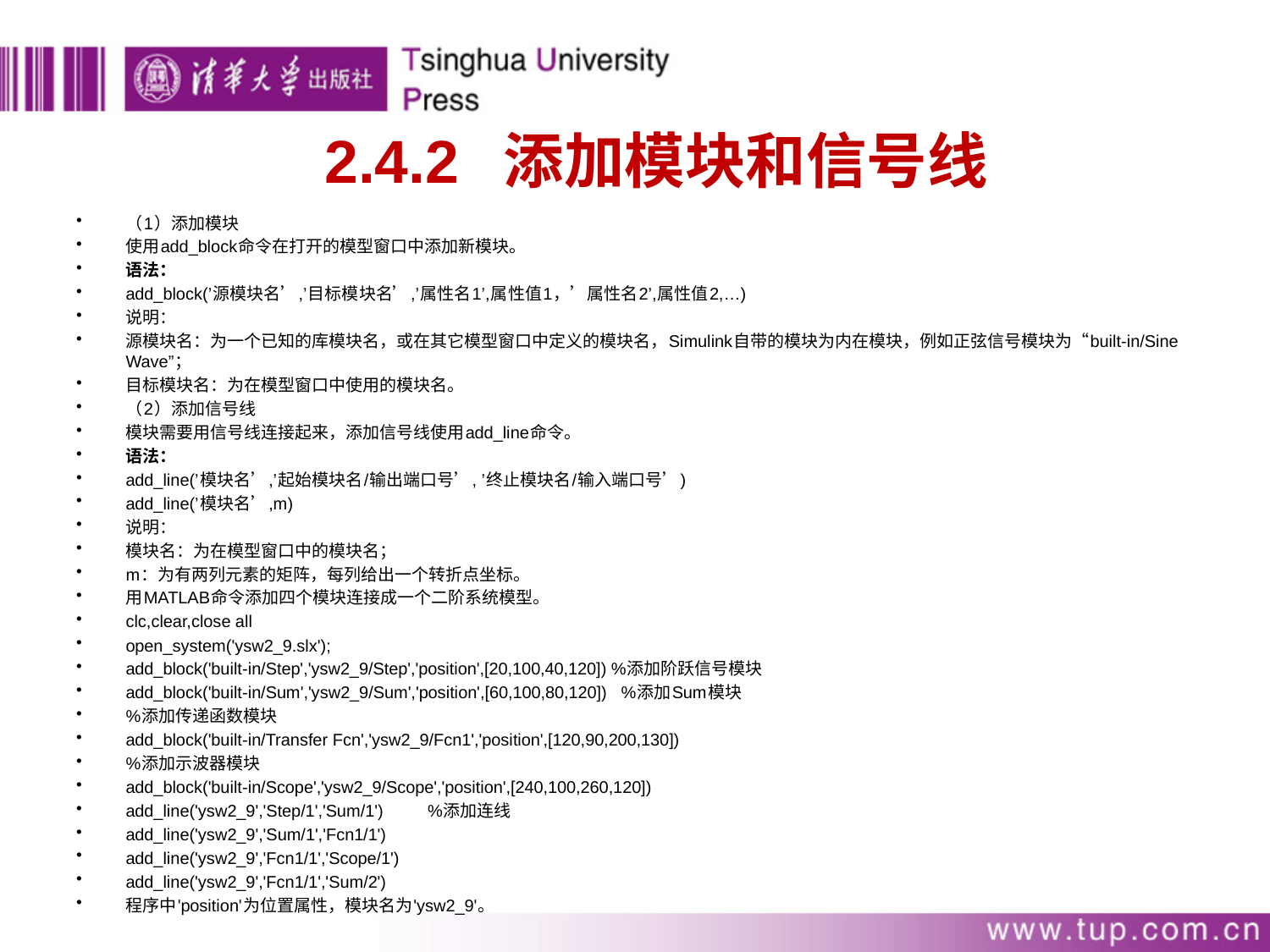

# 2.4.2  添加模块和信号线
（1）添加模块
使用add_block命令在打开的模型窗口中添加新模块。
语法：
add_block(’源模块名’,’目标模块名’,’属性名1’,属性值1，’属性名2’,属性值2,…)
说明：
源模块名：为一个已知的库模块名，或在其它模型窗口中定义的模块名，Simulink自带的模块为内在模块，例如正弦信号模块为“built-in/Sine Wave”；
目标模块名：为在模型窗口中使用的模块名。
（2）添加信号线
模块需要用信号线连接起来，添加信号线使用add_line命令。
语法：
add_line(’模块名’,’起始模块名/输出端口号’, ’终止模块名/输入端口号’)
add_line(’模块名’,m)
说明：
模块名：为在模型窗口中的模块名；
m：为有两列元素的矩阵，每列给出一个转折点坐标。
用MATLAB命令添加四个模块连接成一个二阶系统模型。
clc,clear,close all
open_system('ysw2_9.slx');
add_block('built-in/Step','ysw2_9/Step','position',[20,100,40,120]) %添加阶跃信号模块
add_block('built-in/Sum','ysw2_9/Sum','position',[60,100,80,120])  	%添加Sum模块
%添加传递函数模块
add_block('built-in/Transfer Fcn','ysw2_9/Fcn1','position',[120,90,200,130])
%添加示波器模块
add_block('built-in/Scope','ysw2_9/Scope','position',[240,100,260,120])
add_line('ysw2_9','Step/1','Sum/1')  							 %添加连线
add_line('ysw2_9','Sum/1','Fcn1/1')
add_line('ysw2_9','Fcn1/1','Scope/1')
add_line('ysw2_9','Fcn1/1','Sum/2')
程序中'position'为位置属性，模块名为'ysw2_9'。